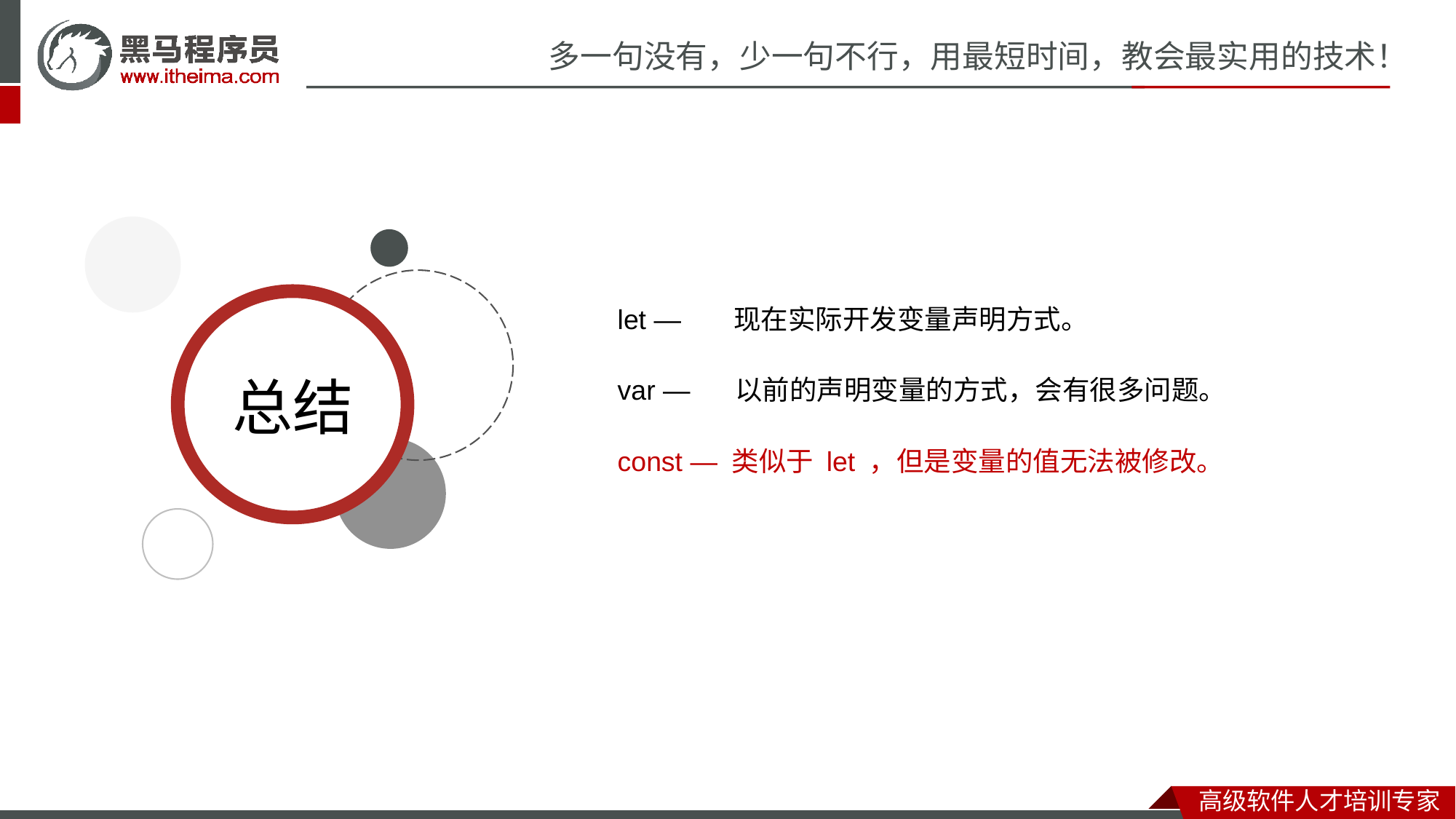

let —      现在实际开发变量声明方式。
var —     以前的声明变量的方式，会有很多问题。
const — 类似于 let ，但是变量的值无法被修改。